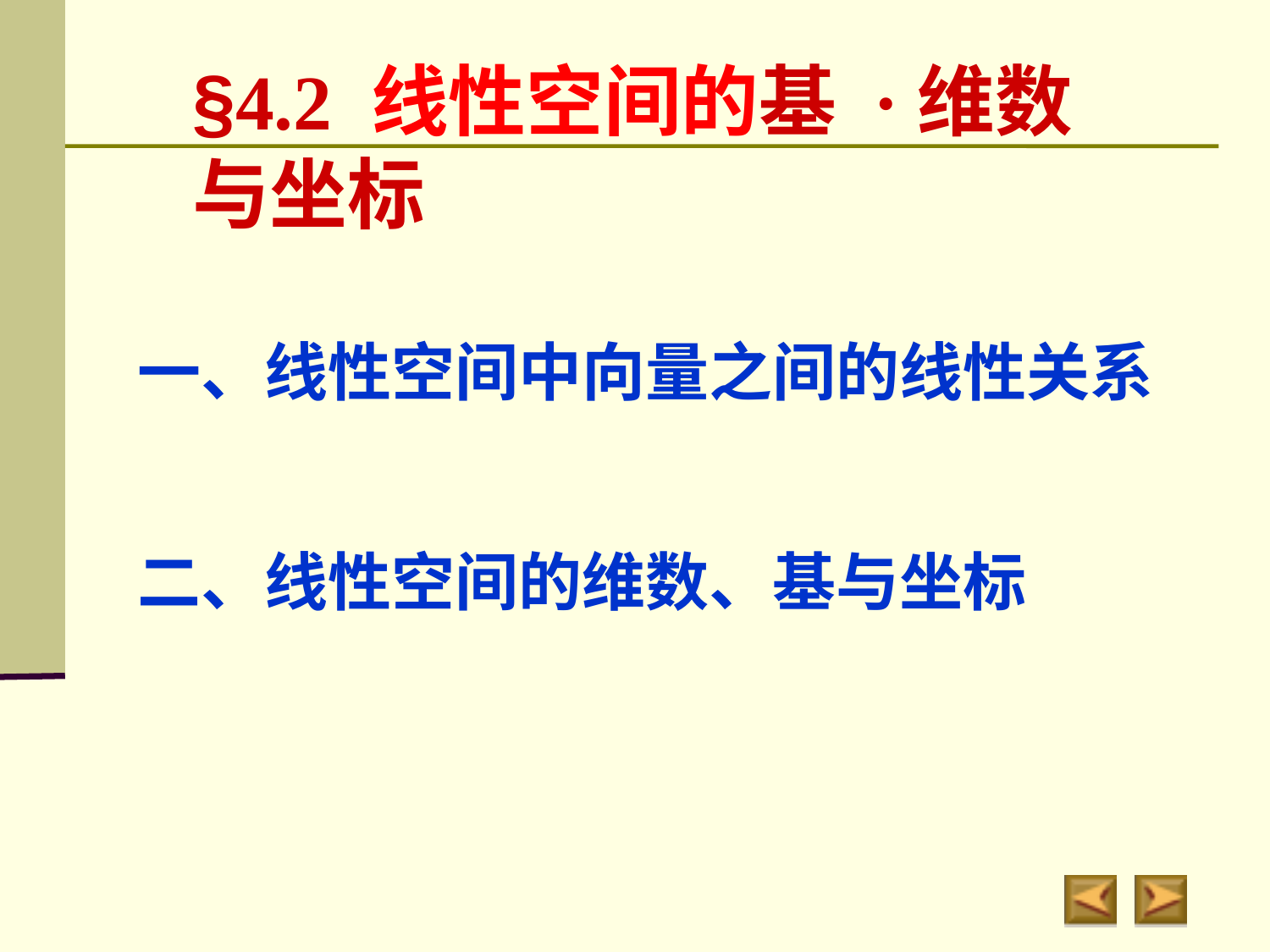

§4.2 线性空间的基 ·维数与坐标
一、线性空间中向量之间的线性关系
二、线性空间的维数、基与坐标